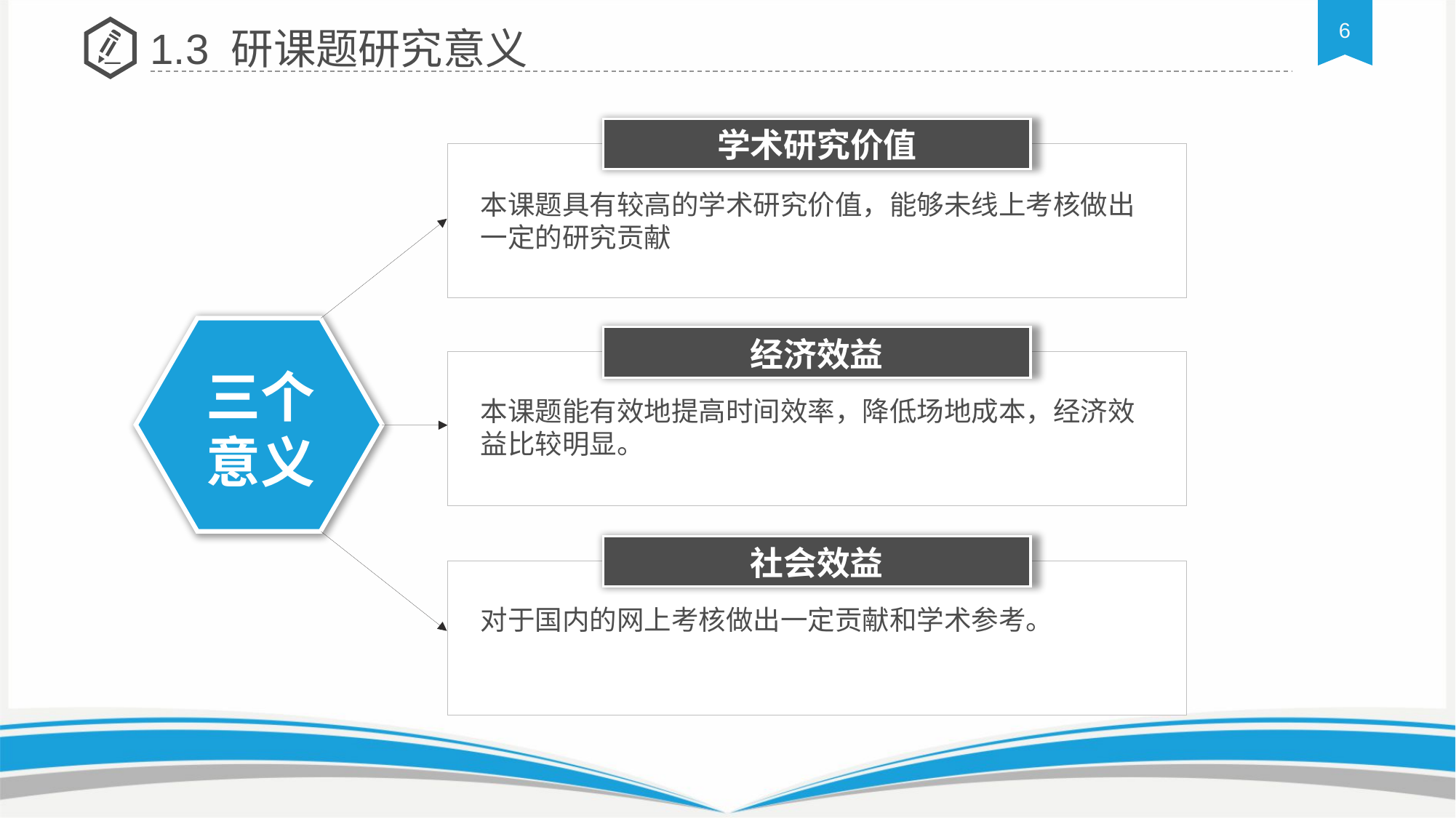

1.3 研课题研究意义

学术研究价值

本课题具有较高的学术研究价值，能够未线上考核做出一定的研究贡献

经济效益

三个意义
本课题能有效地提高时间效率，降低场地成本，经济效益比较明显。

社会效益

对于国内的网上考核做出一定贡献和学术参考。